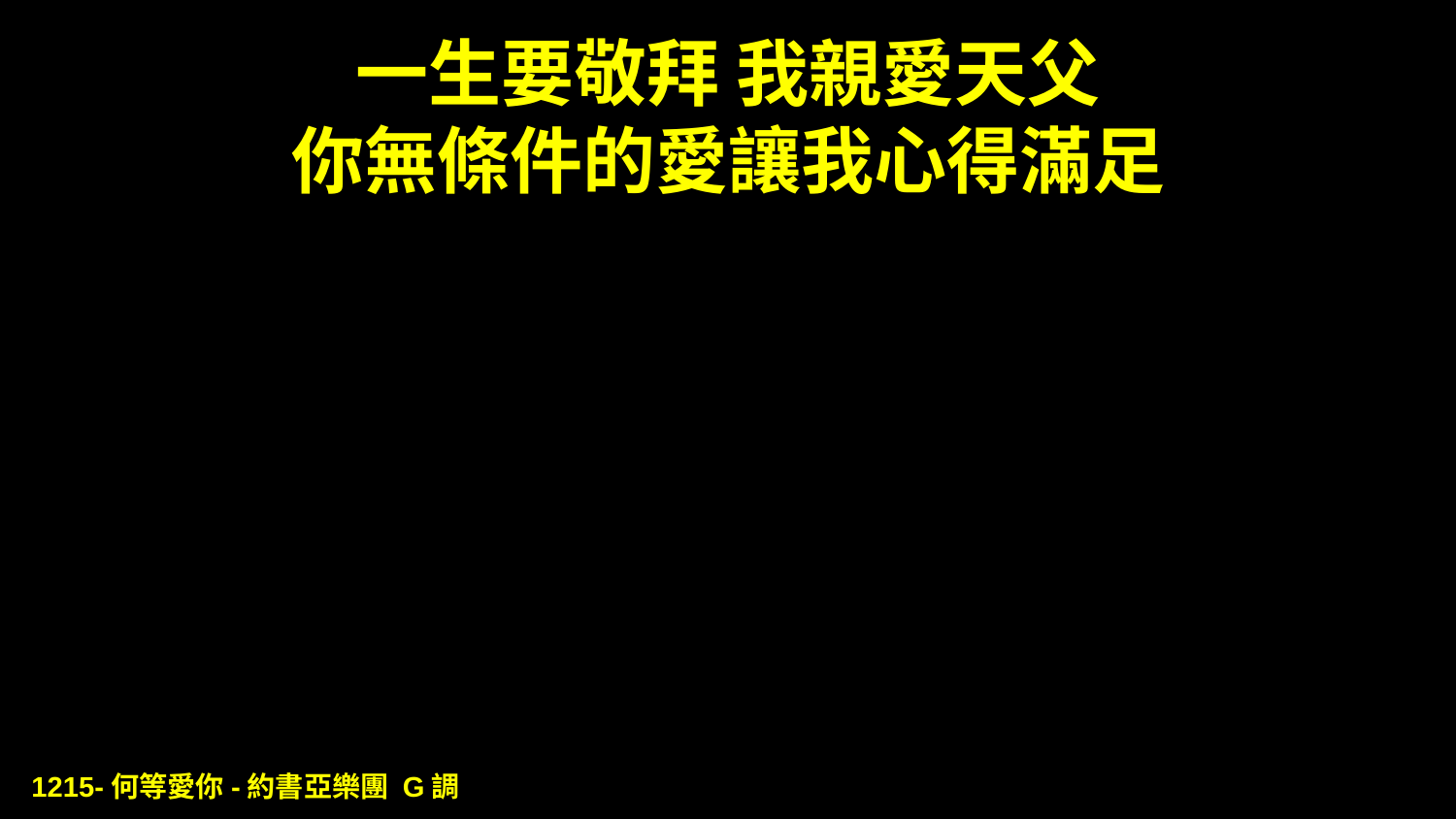

# 一生要敬拜 我親愛天父 你無條件的愛讓我心得滿足
1215-何等愛你-約書亞樂團 G調